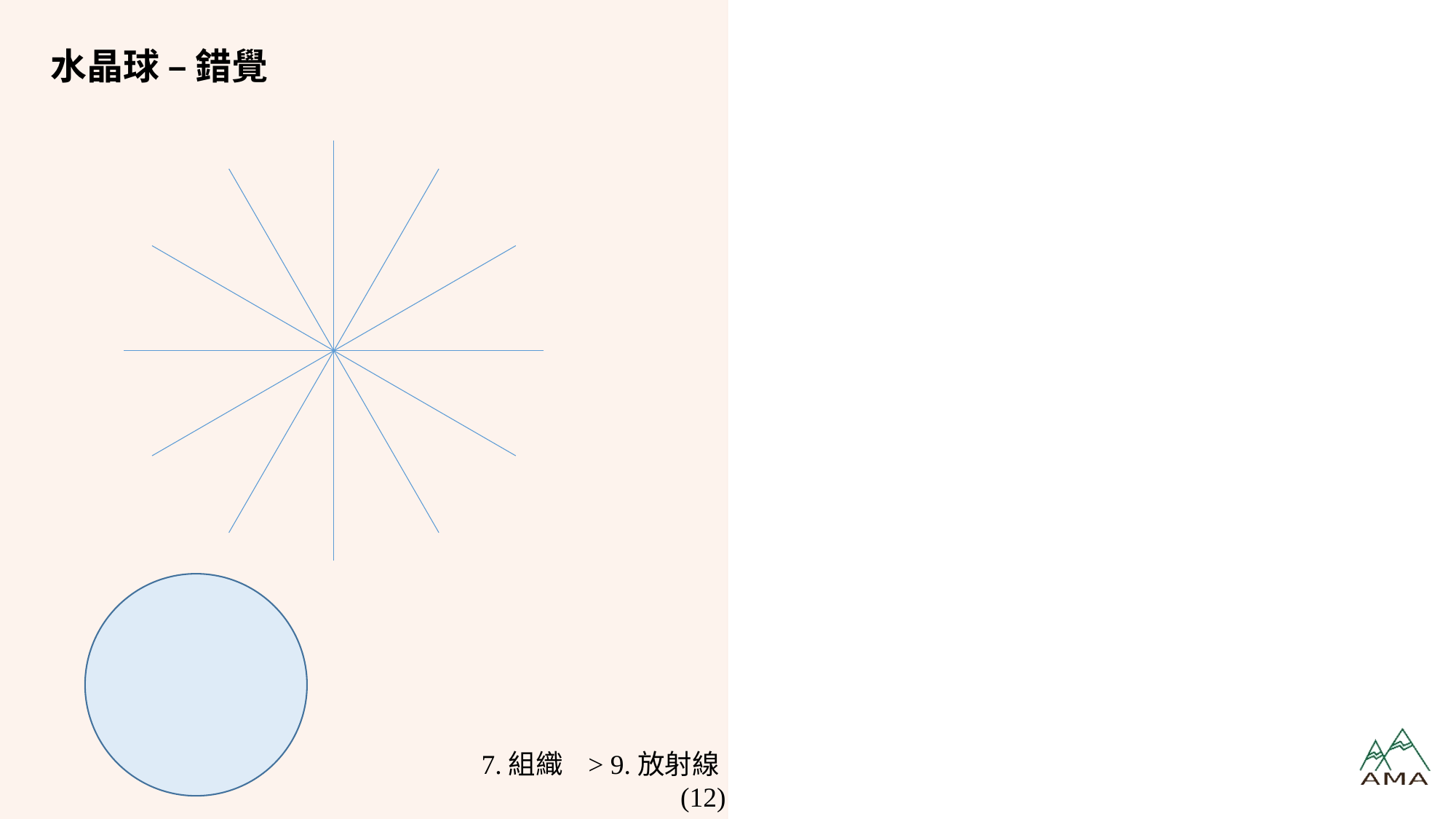

# 水晶球 – 錯覺

7.組織   > 9.放射線(12)